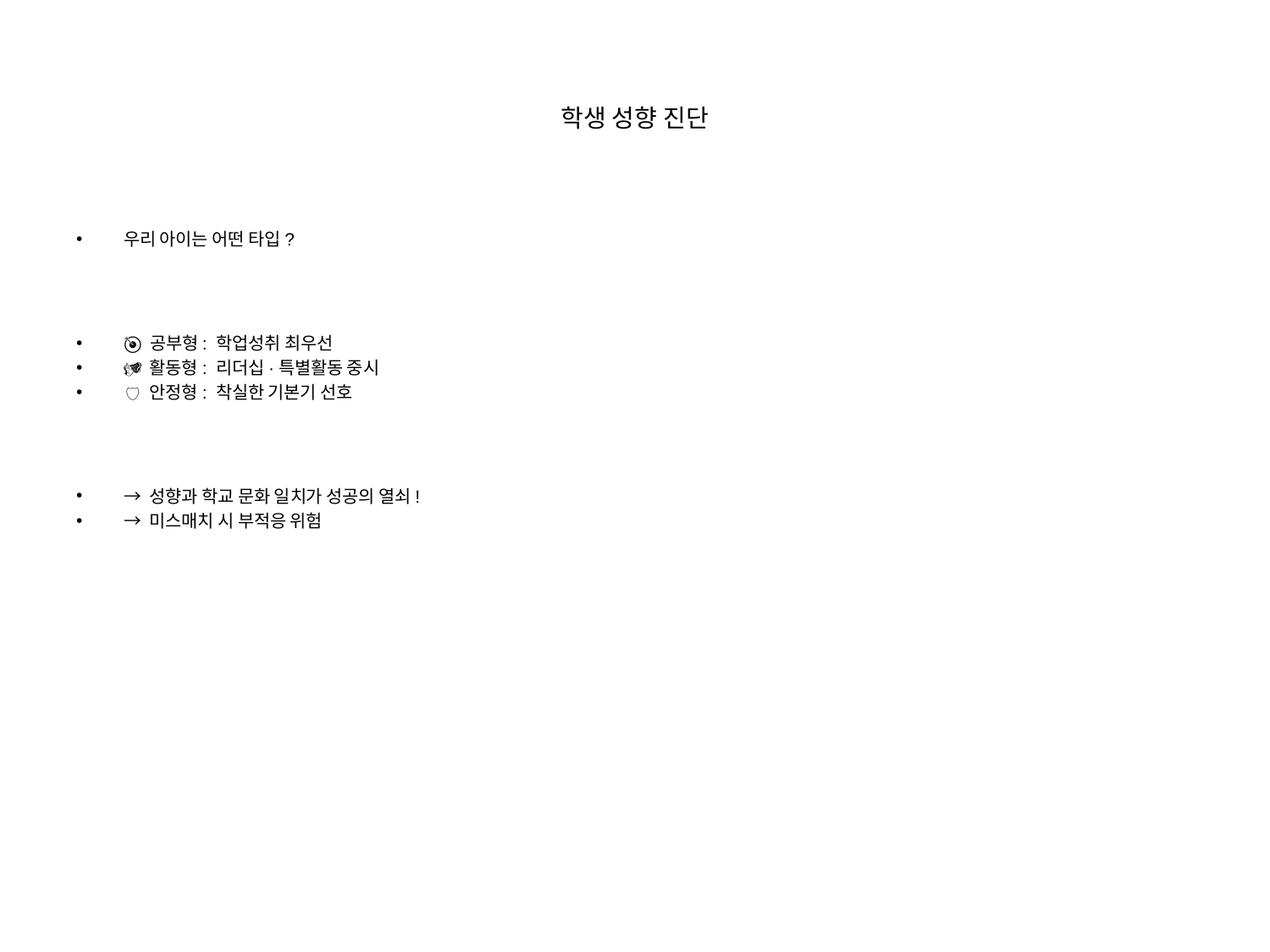

# 학생 성향 진단
우리 아이는 어떤 타입?

🎯 공부형: 학업성취 최우선
🎭 활동형: 리더십·특별활동 중시
🛡️ 안정형: 착실한 기본기 선호

→ 성향과 학교 문화 일치가 성공의 열쇠!
→ 미스매치 시 부적응 위험